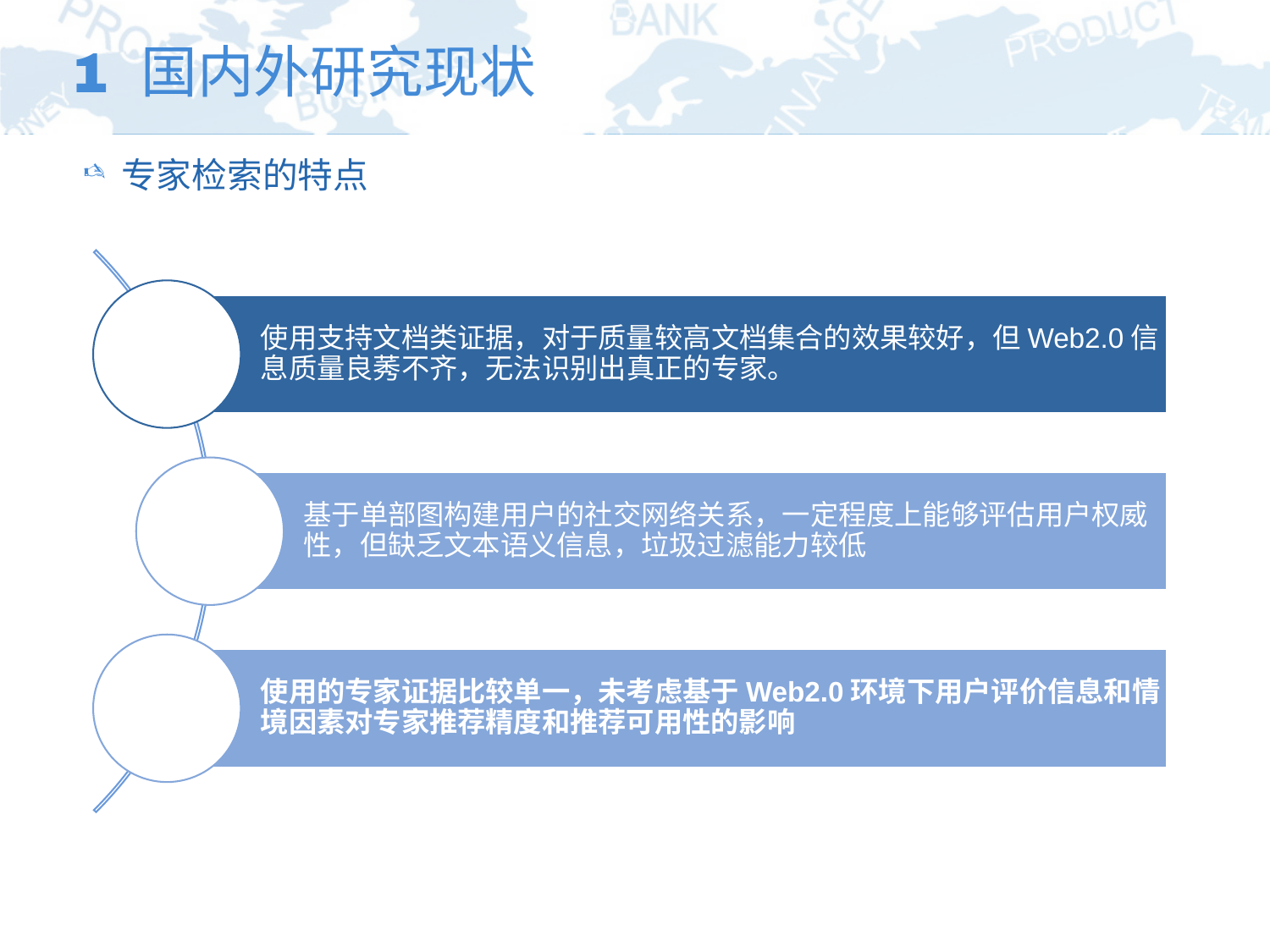

# 1 国内外研究现状
专家检索的特点
使用支持文档类证据，对于质量较高文档集合的效果较好，但Web2.0信息质量良莠不齐，无法识别出真正的专家。
基于单部图构建用户的社交网络关系，一定程度上能够评估用户权威性，但缺乏文本语义信息，垃圾过滤能力较低
使用的专家证据比较单一，未考虑基于Web2.0环境下用户评价信息和情境因素对专家推荐精度和推荐可用性的影响